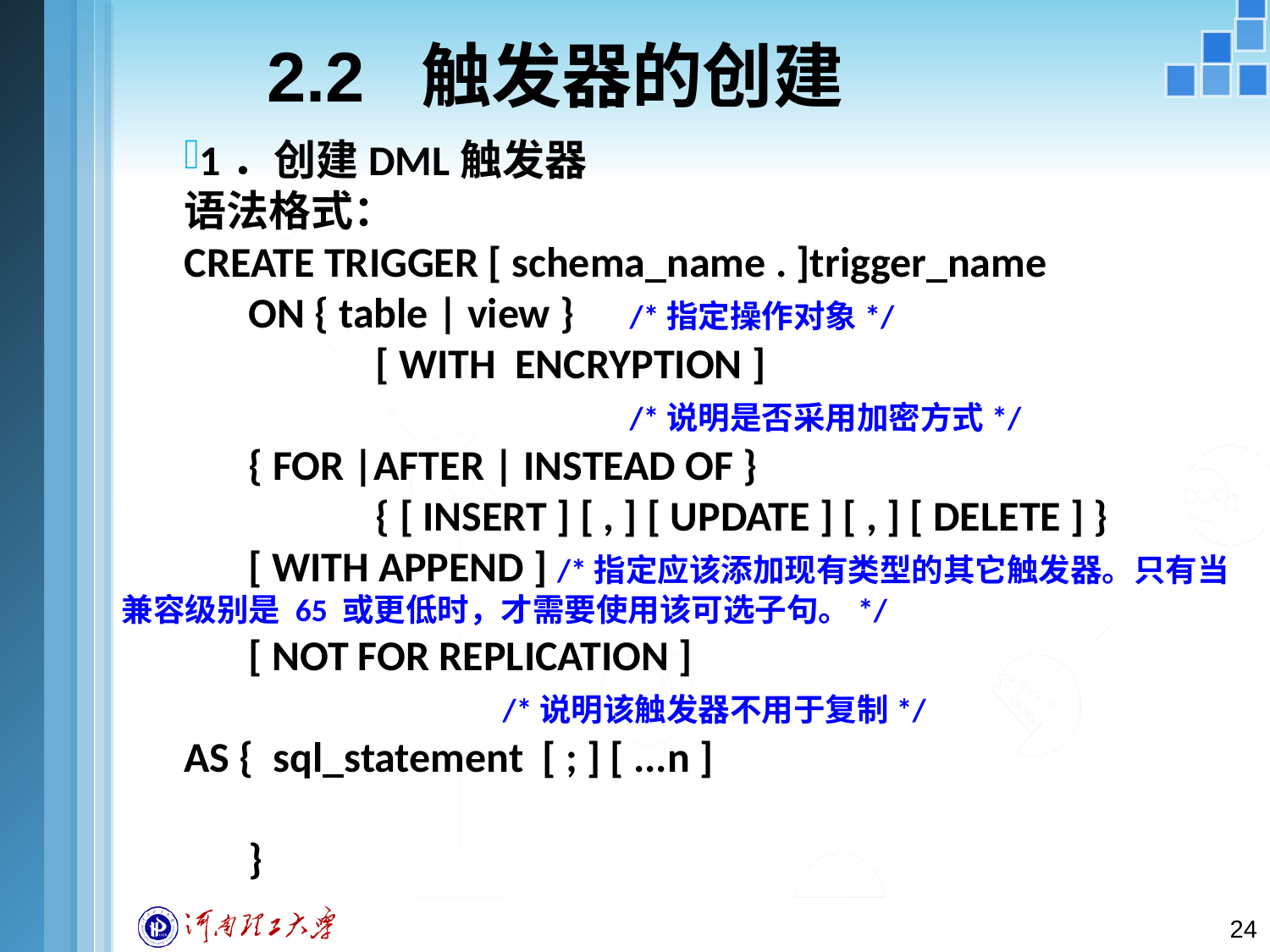

# 2.2  触发器的创建
1．创建DML触发器
语法格式：
CREATE TRIGGER [ schema_name . ]trigger_name
	ON { table | view } 	/*指定操作对象*/
		[ WITH  ENCRYPTION ]							/*说明是否采用加密方式*/
	{ FOR |AFTER | INSTEAD OF }
		{ [ INSERT ] [ , ] [ UPDATE ] [ , ] [ DELETE ] }
	[ WITH APPEND ] /*指定应该添加现有类型的其它触发器。只有当兼容级别是 65 或更低时，才需要使用该可选子句。*/
	[ NOT FOR REPLICATION ] 							/*说明该触发器不用于复制*/
AS {  sql_statement  [ ; ] [ ...n ]

	}